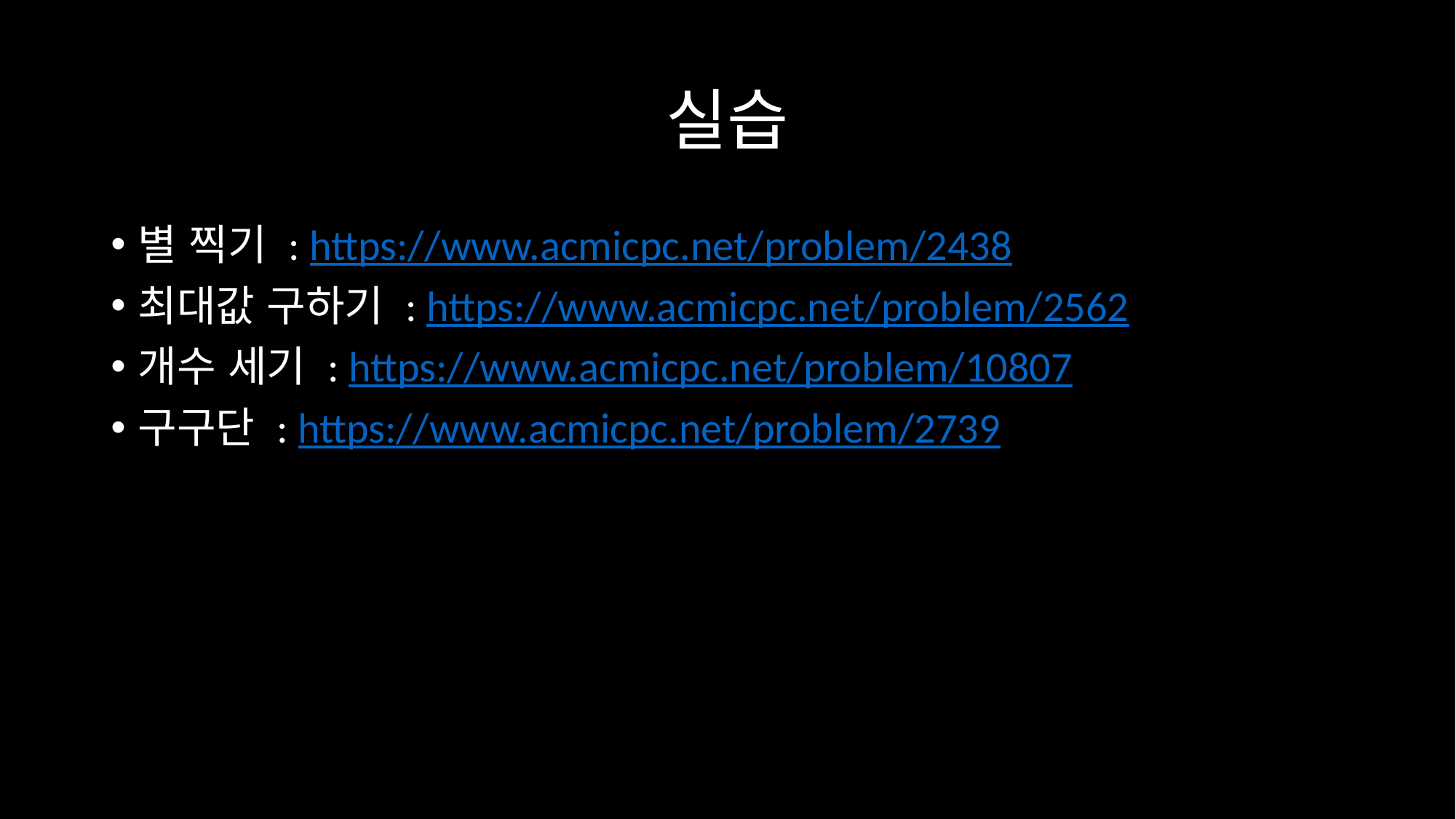

# 실습
별 찍기 : https://www.acmicpc.net/problem/2438
최대값 구하기 : https://www.acmicpc.net/problem/2562
개수 세기 : https://www.acmicpc.net/problem/10807
구구단 : https://www.acmicpc.net/problem/2739